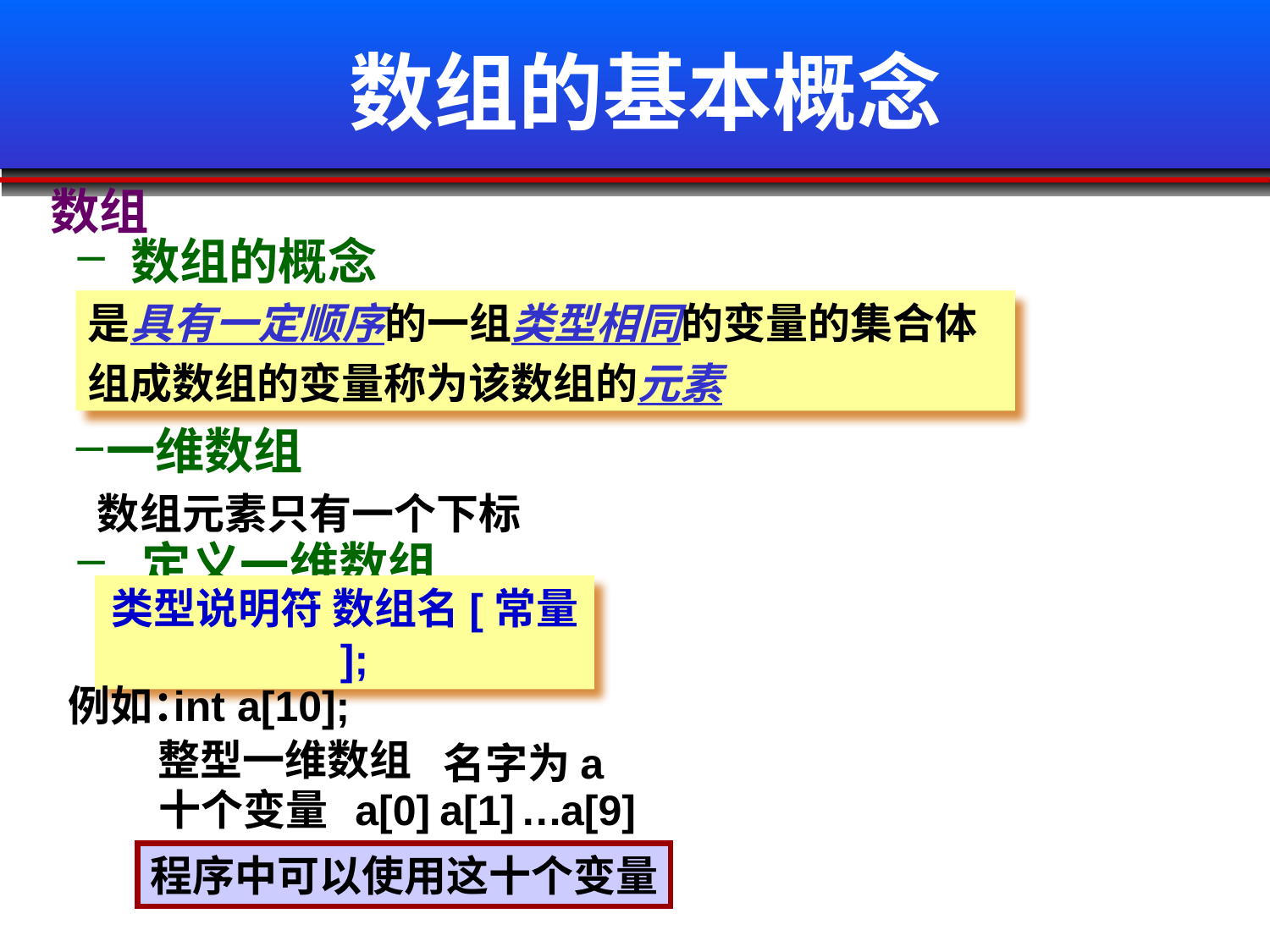

# 数组的基本概念
 数组
 数组的概念
是具有一定顺序的一组类型相同的变量的集合体
组成数组的变量称为该数组的元素
一维数组
数组元素只有一个下标
  定义一维数组
类型说明符 数组名[常量 ];
例如：
int a[10];
整型一维数组
名字为a
十个变量
a[0]
a[1]
…
a[9]
程序中可以使用这十个变量